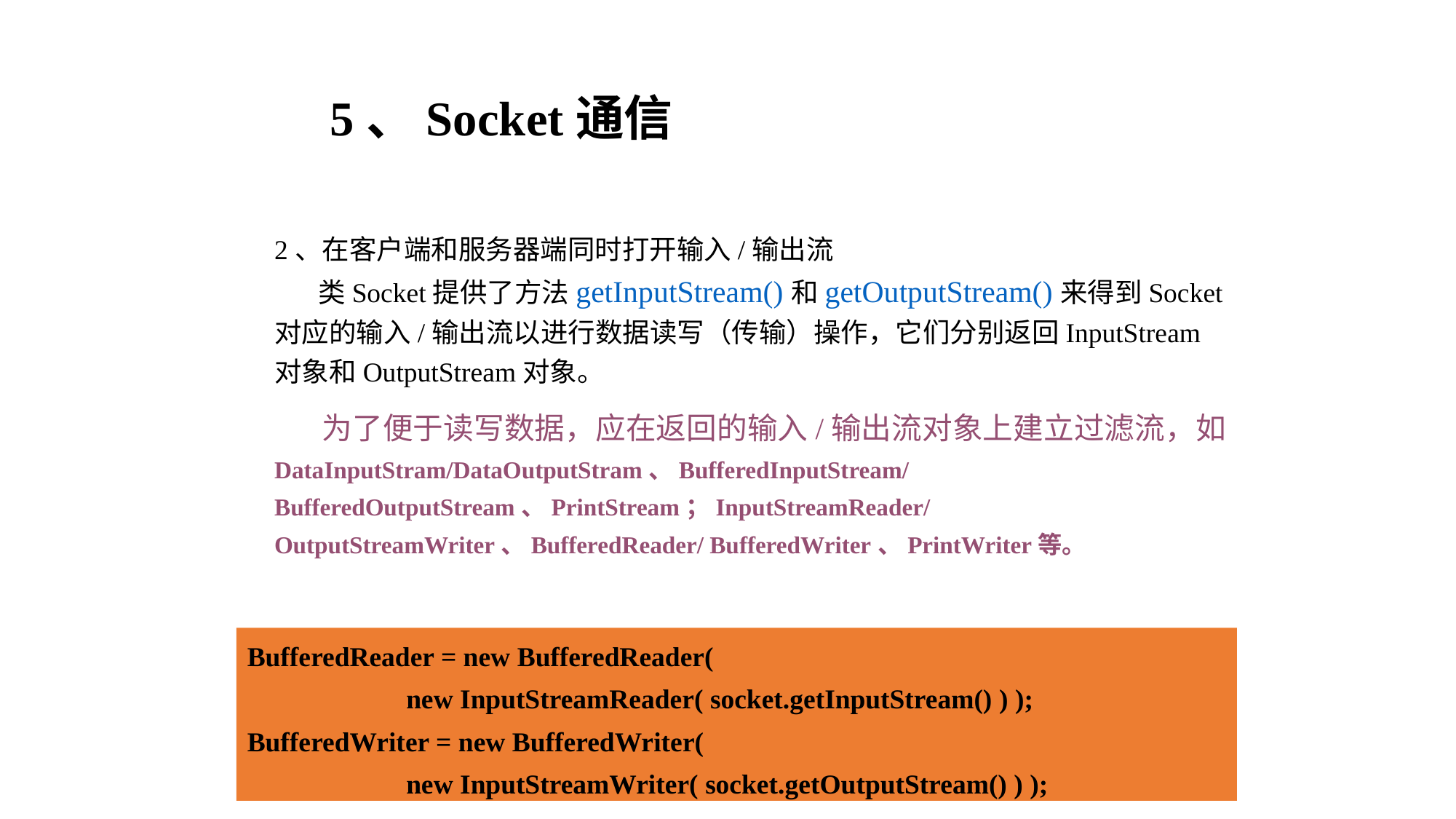

5、Socket通信
2、在客户端和服务器端同时打开输入/输出流
      类Socket提供了方法getInputStream()和getOutputStream()来得到Socket对应的输入/输出流以进行数据读写（传输）操作，它们分别返回InputStream对象和OutputStream对象。

      为了便于读写数据，应在返回的输入/输出流对象上建立过滤流，如DataInputStram/DataOutputStram、BufferedInputStream/ BufferedOutputStream、PrintStream；InputStreamReader/ OutputStreamWriter、BufferedReader/ BufferedWriter、PrintWriter等。

BufferedReader = new BufferedReader(
                       new InputStreamReader( socket.getInputStream() ) );
BufferedWriter = new BufferedWriter(
                       new InputStreamWriter( socket.getOutputStream() ) );